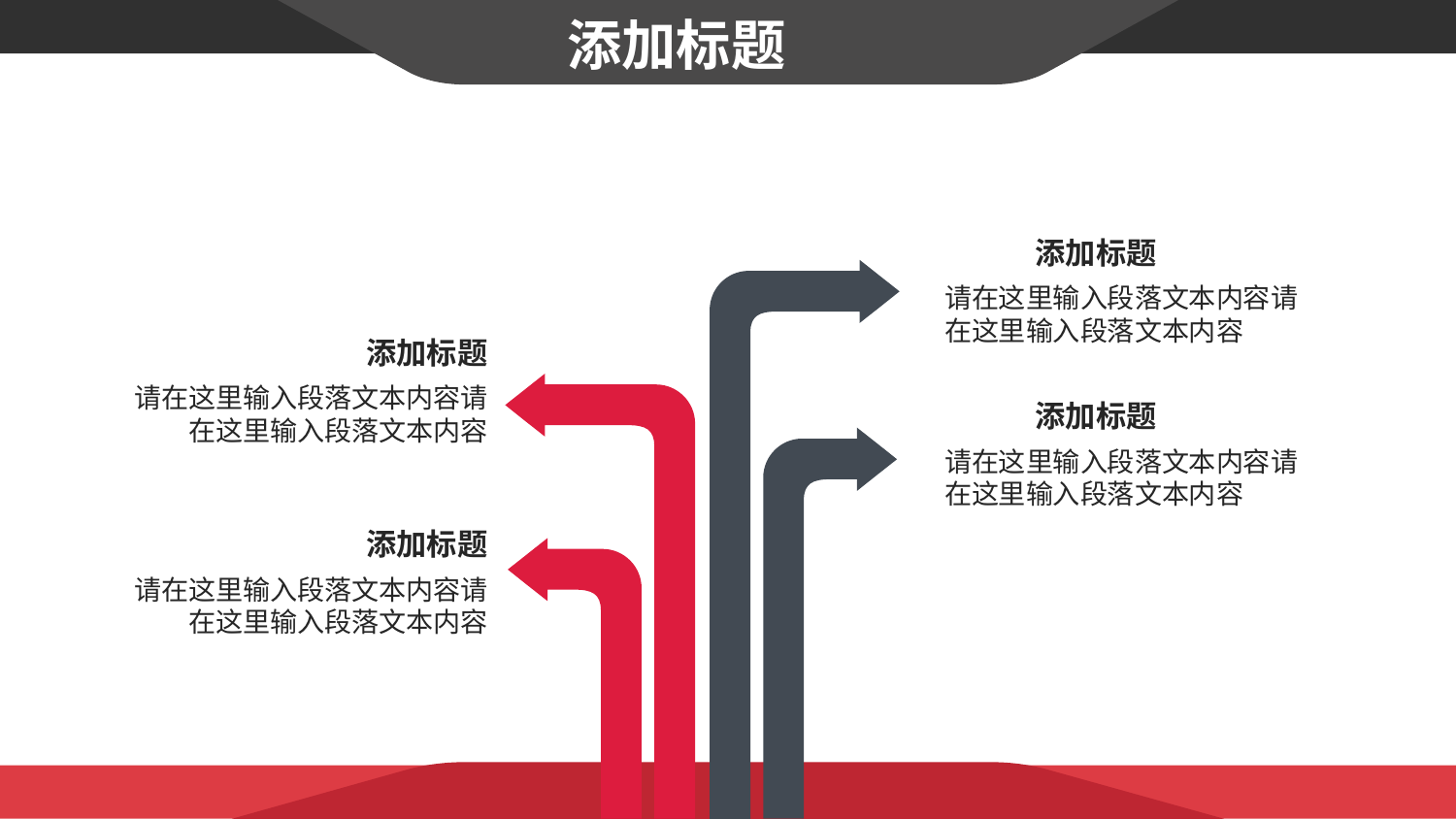

添加标题
添加标题

请在这里输入段落文本内容请在这里输入段落文本内容
添加标题

请在这里输入段落文本内容请在这里输入段落文本内容
添加标题

请在这里输入段落文本内容请在这里输入段落文本内容
添加标题

请在这里输入段落文本内容请在这里输入段落文本内容